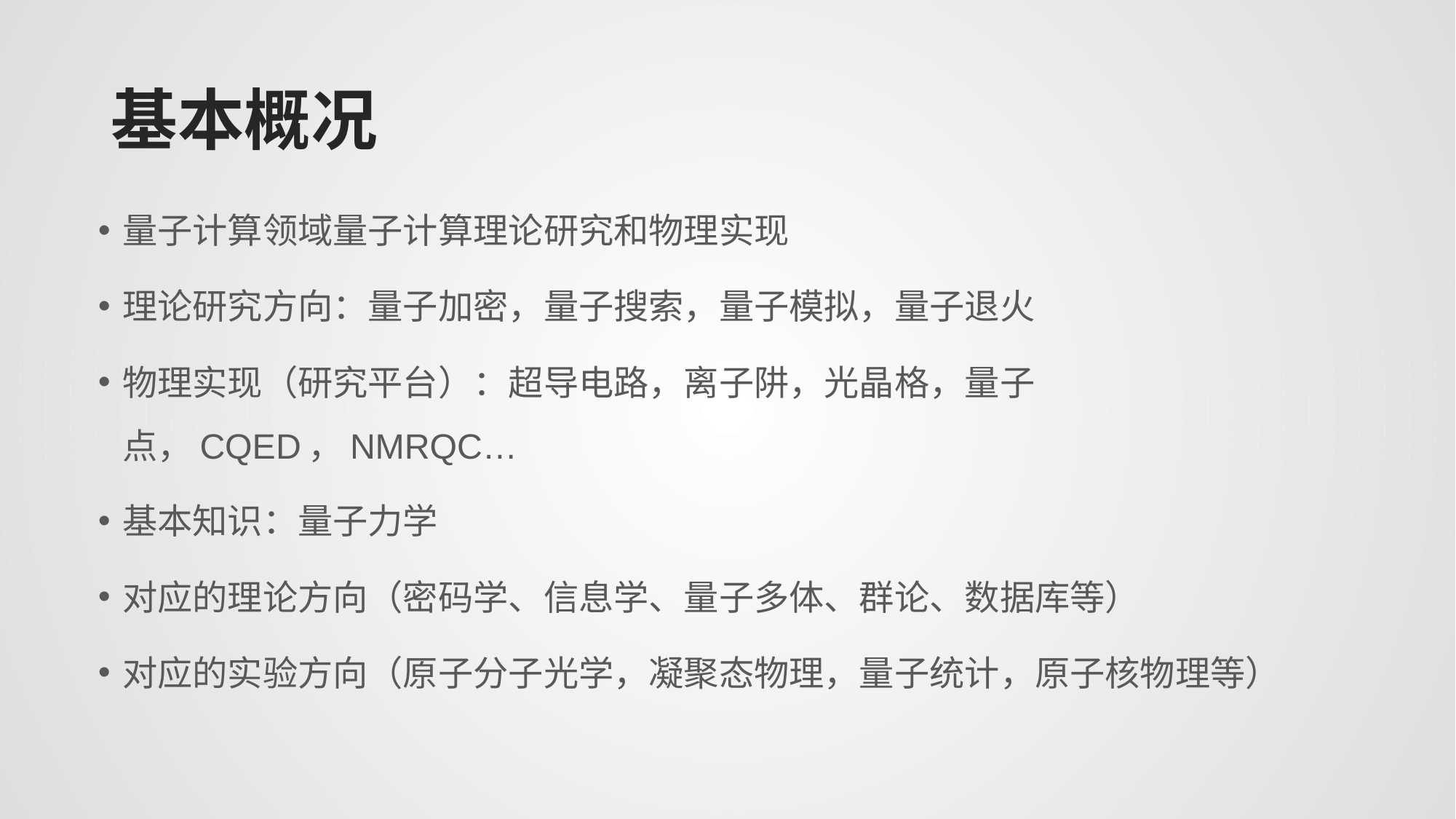

# 基本概况
量子计算领域量子计算理论研究和物理实现
理论研究方向：量子加密，量子搜索，量子模拟，量子退火
物理实现（研究平台）：超导电路，离子阱，光晶格，量子点，CQED，NMRQC…
基本知识：量子力学
对应的理论方向（密码学、信息学、量子多体、群论、数据库等）
对应的实验方向（原子分子光学，凝聚态物理，量子统计，原子核物理等）